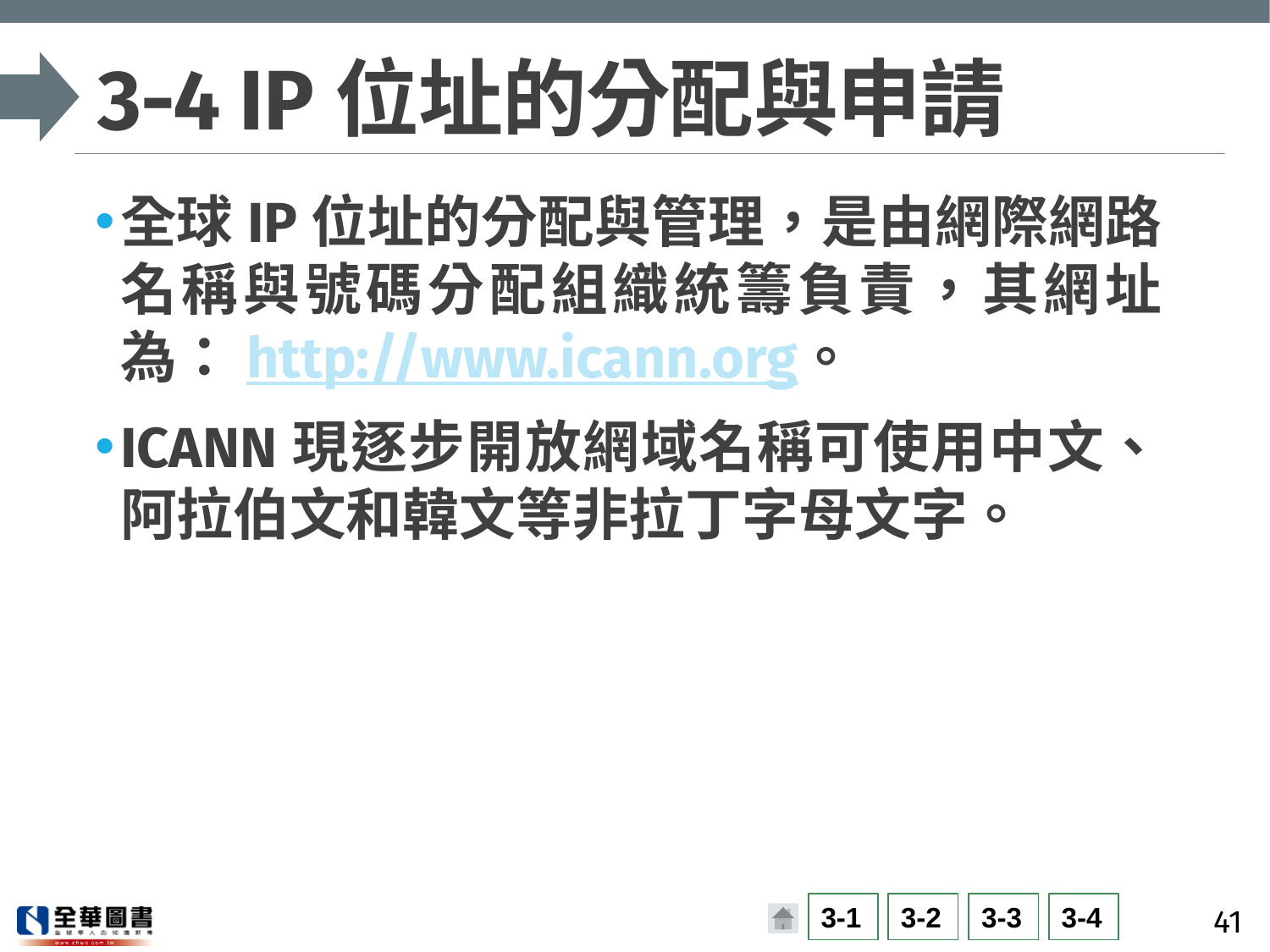

# 3-4 IP位址的分配與申請
全球IP位址的分配與管理，是由網際網路名稱與號碼分配組織統籌負責，其網址為：http://www.icann.org。
ICANN現逐步開放網域名稱可使用中文、阿拉伯文和韓文等非拉丁字母文字。
41